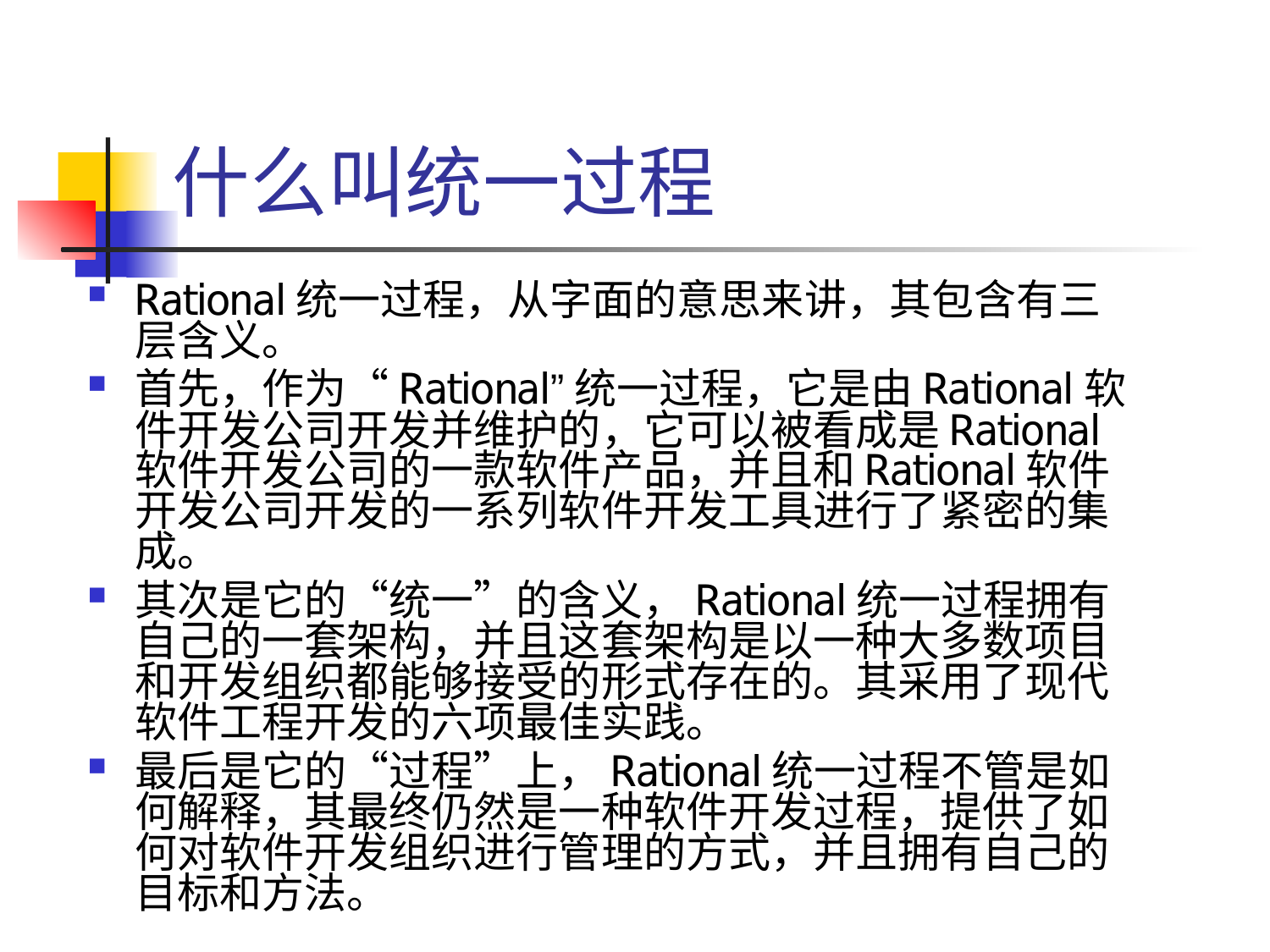

# 什么叫统一过程
Rational统一过程，从字面的意思来讲，其包含有三层含义。
首先，作为“Rational”统一过程，它是由Rational软件开发公司开发并维护的，它可以被看成是Rational软件开发公司的一款软件产品，并且和Rational软件开发公司开发的一系列软件开发工具进行了紧密的集成。
其次是它的“统一”的含义，Rational统一过程拥有自己的一套架构，并且这套架构是以一种大多数项目和开发组织都能够接受的形式存在的。其采用了现代软件工程开发的六项最佳实践。
最后是它的“过程”上，Rational统一过程不管是如何解释，其最终仍然是一种软件开发过程，提供了如何对软件开发组织进行管理的方式，并且拥有自己的目标和方法。